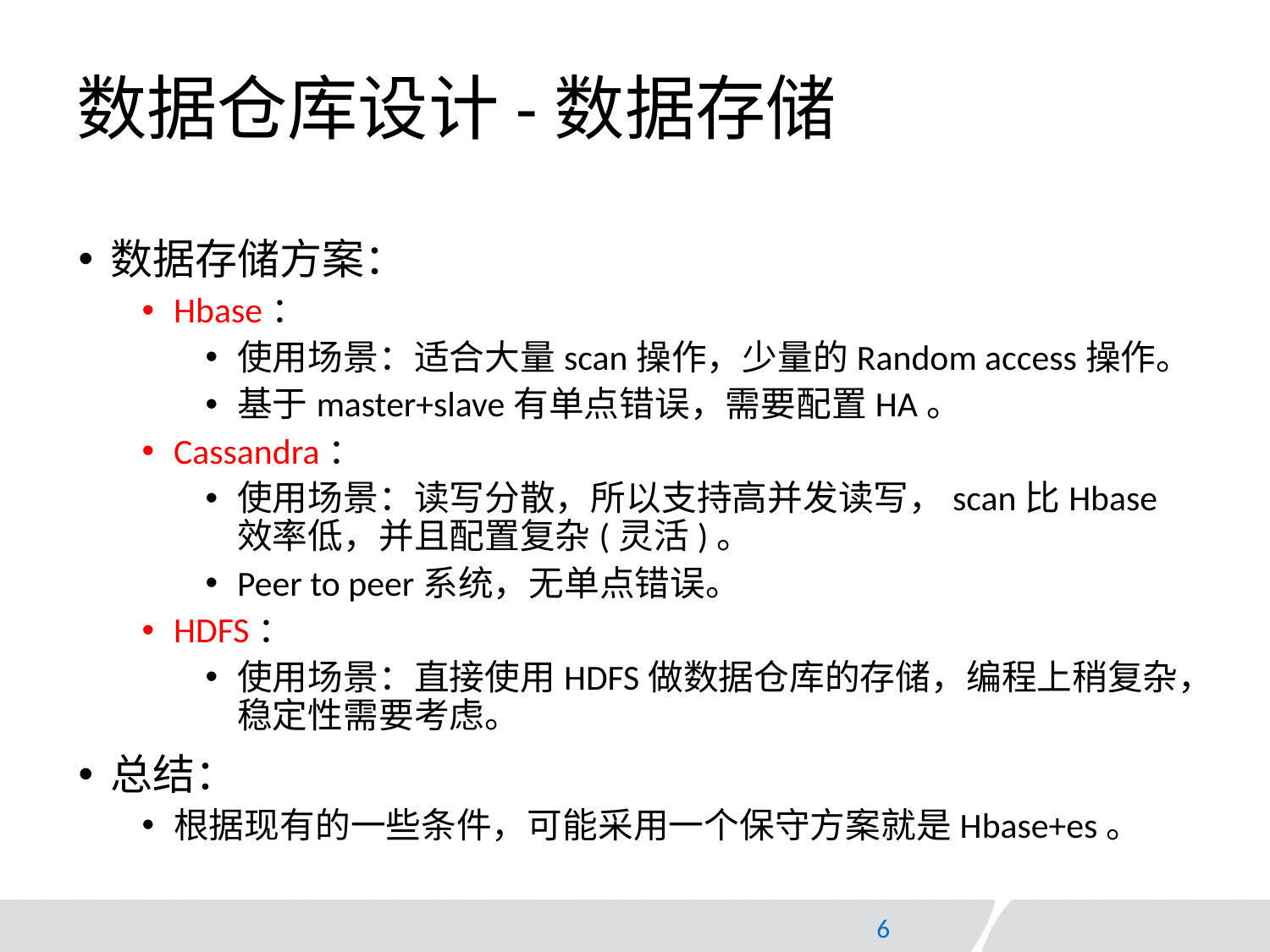

# 数据仓库设计-数据存储
数据存储方案：
Hbase：
使用场景：适合大量scan操作，少量的Random access操作。
基于master+slave有单点错误，需要配置HA。
Cassandra：
使用场景：读写分散，所以支持高并发读写，scan比Hbase效率低，并且配置复杂(灵活)。
Peer to peer系统，无单点错误。
HDFS：
使用场景：直接使用HDFS做数据仓库的存储，编程上稍复杂，稳定性需要考虑。
总结：
根据现有的一些条件，可能采用一个保守方案就是Hbase+es。